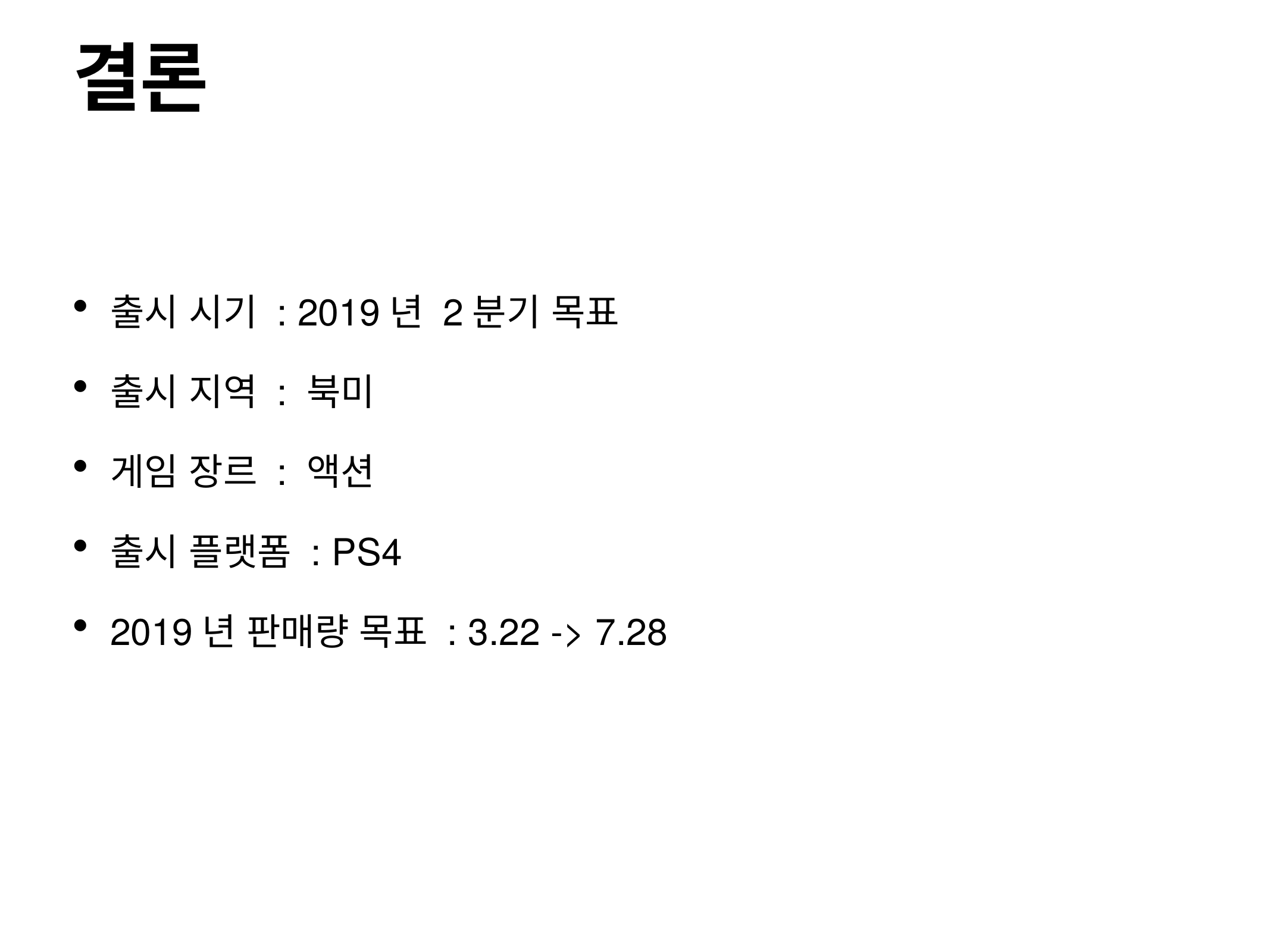

# 결론
출시 시기 : 2019년 2분기 목표
출시 지역 : 북미
게임 장르 : 액션
출시 플랫폼 : PS4
2019년 판매량 목표 : 3.22 -> 7.28